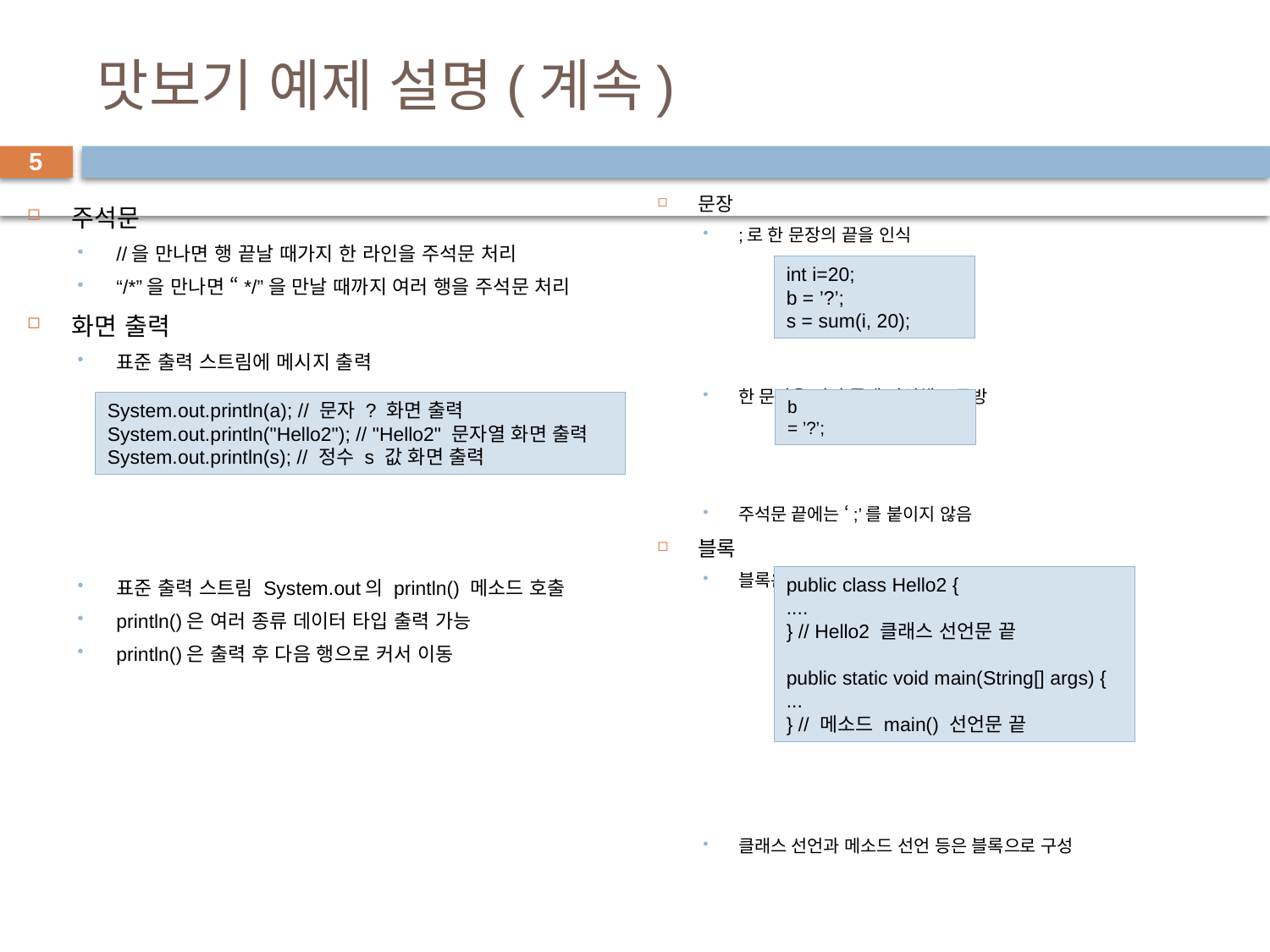

# 맛보기 예제 설명(계속)
5
문장
;로 한 문장의 끝을 인식

한 문장을 여러 줄에 작성해도 무방

주석문 끝에는 ‘;’를 붙이지 않음
블록
블록은 { 로 시작하여 } 로 끝남

클래스 선언과 메소드 선언 등은 블록으로 구성

주석문
//을 만나면 행 끝날 때가지 한 라인을 주석문 처리
“/*”을 만나면 “*/”을 만날 때까지 여러 행을 주석문 처리
화면 출력
표준 출력 스트림에 메시지 출력

표준 출력 스트림 System.out의 println() 메소드 호출
println()은 여러 종류 데이터 타입 출력 가능
println()은 출력 후 다음 행으로 커서 이동

int i=20;
b = ’?’;
s = sum(i, 20);
b
= ’?’;
System.out.println(a); // 문자 ? 화면 출력
System.out.println("Hello2"); // "Hello2" 문자열 화면 출력
System.out.println(s); // 정수 s 값 화면 출력
public class Hello2 {
....
} // Hello2 클래스 선언문 끝

public static void main(String[] args) {
...
} // 메소드 main() 선언문 끝